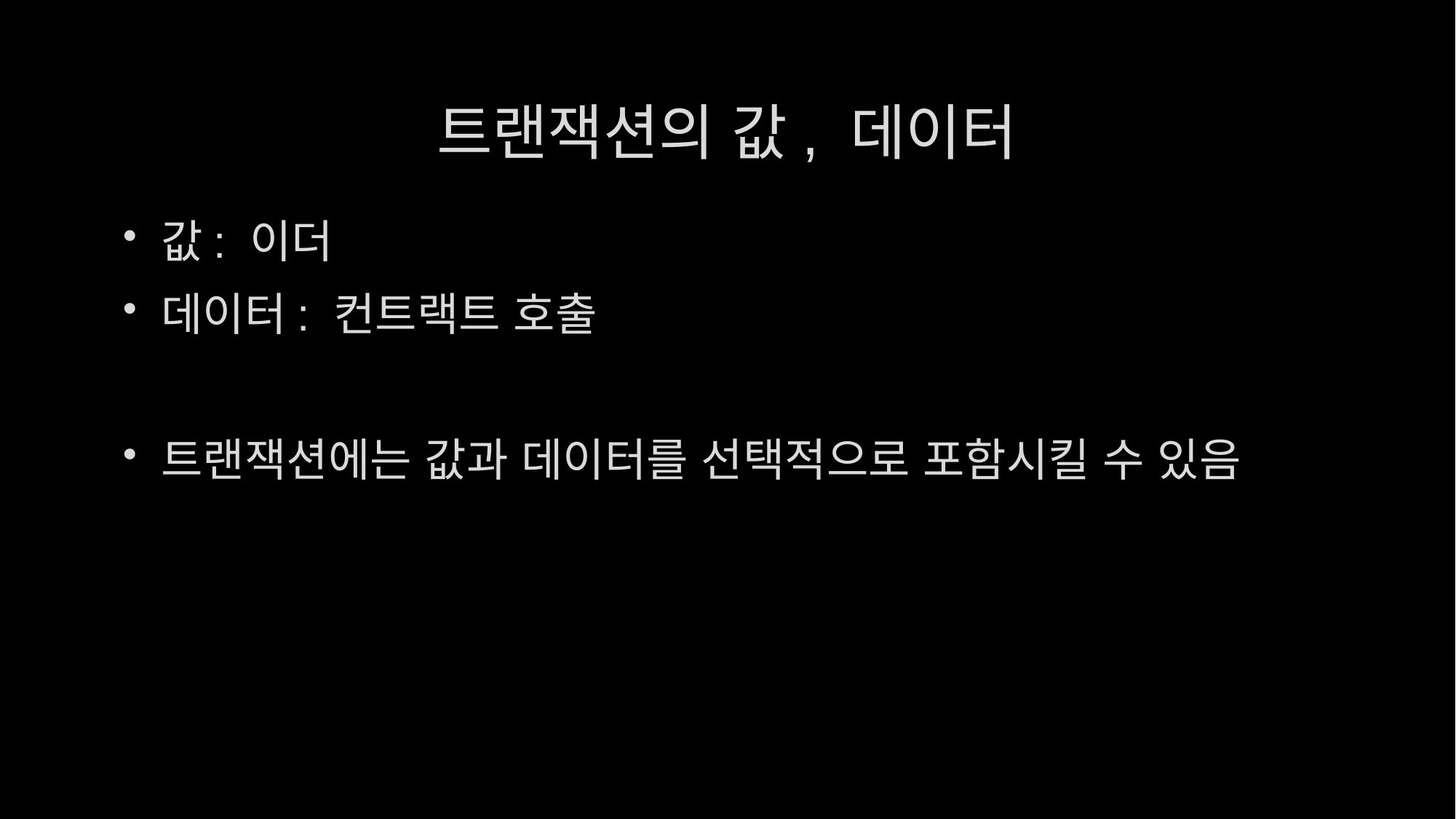

# 트랜잭션의 값, 데이터
값: 이더
데이터: 컨트랙트 호출

트랜잭션에는 값과 데이터를 선택적으로 포함시킬 수 있음